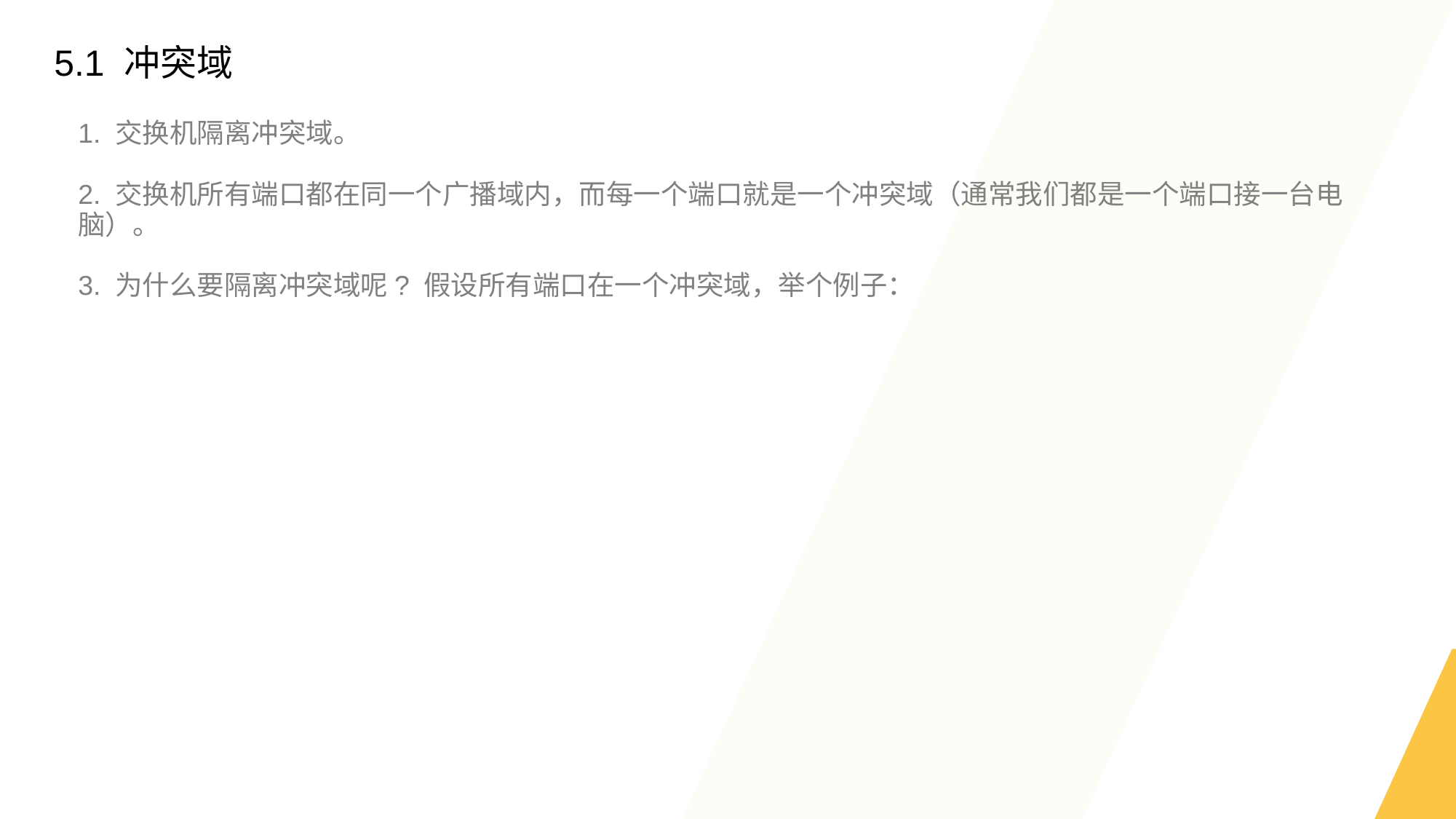

5.1 冲突域

1. 交换机隔离冲突域。

2. 交换机所有端口都在同一个广播域内，而每一个端口就是一个冲突域（通常我们都是一个端口接一台电脑）。

3. 为什么要隔离冲突域呢? 假设所有端口在一个冲突域，举个例子：